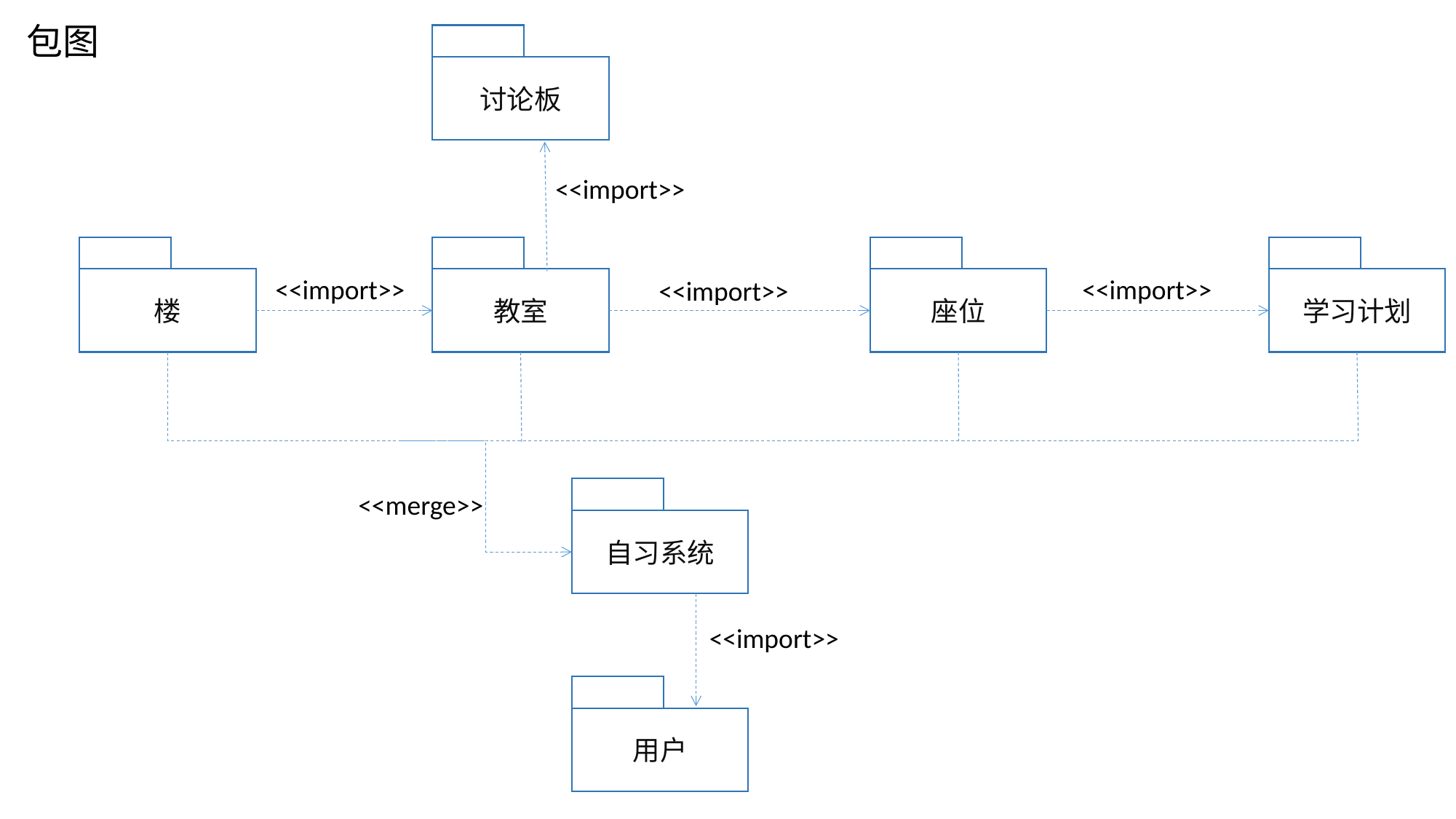

包图

讨论板
<<import>>

楼

教室

座位

学习计划
<<import>>
<<import>>
<<import>>

自习系统
<<merge>>
<<import>>

用户